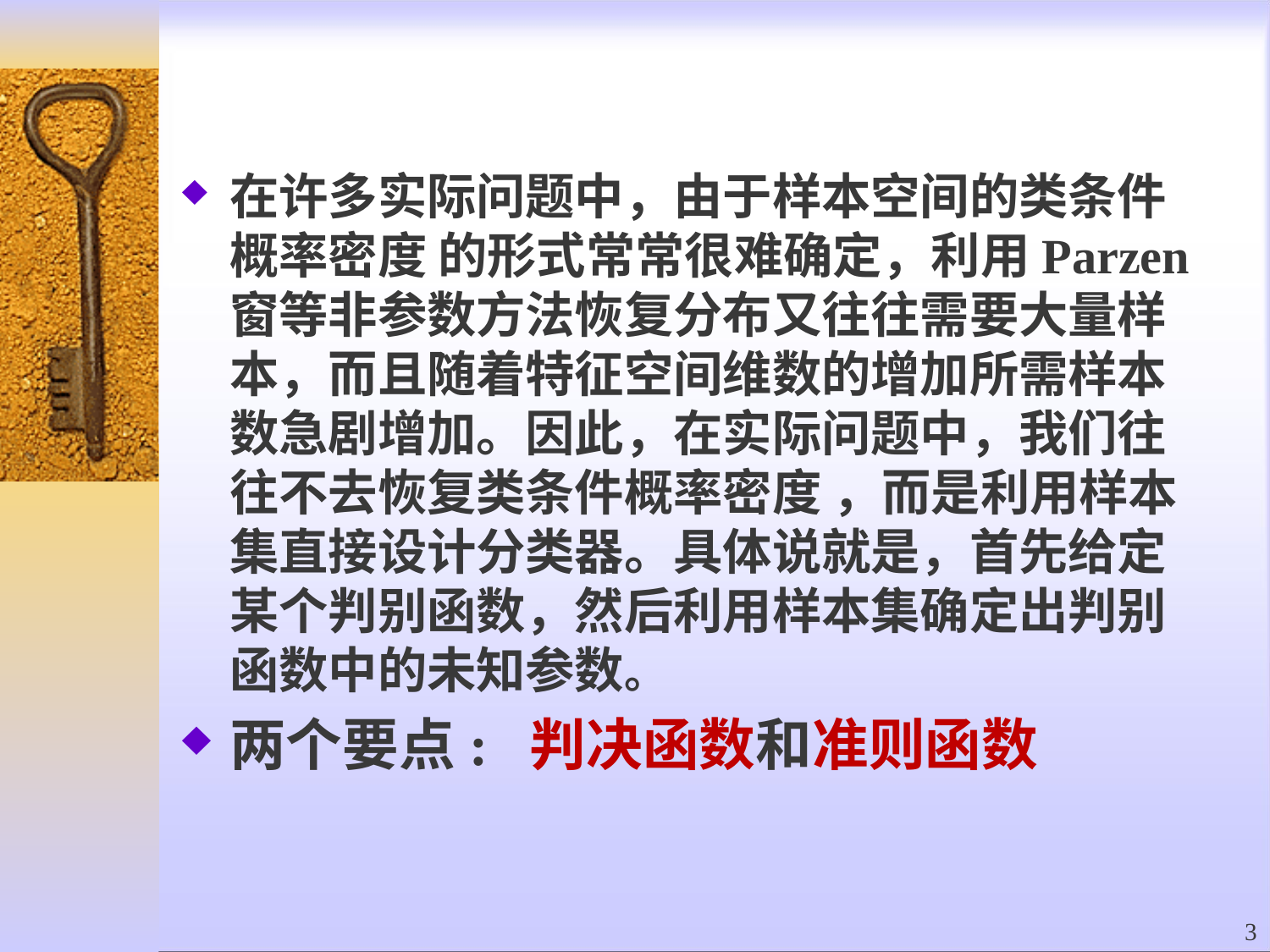

在许多实际问题中，由于样本空间的类条件概率密度 的形式常常很难确定，利用Parzen窗等非参数方法恢复分布又往往需要大量样本，而且随着特征空间维数的增加所需样本数急剧增加。因此，在实际问题中，我们往往不去恢复类条件概率密度 ，而是利用样本集直接设计分类器。具体说就是，首先给定某个判别函数，然后利用样本集确定出判别函数中的未知参数。
两个要点:  判决函数和准则函数
3